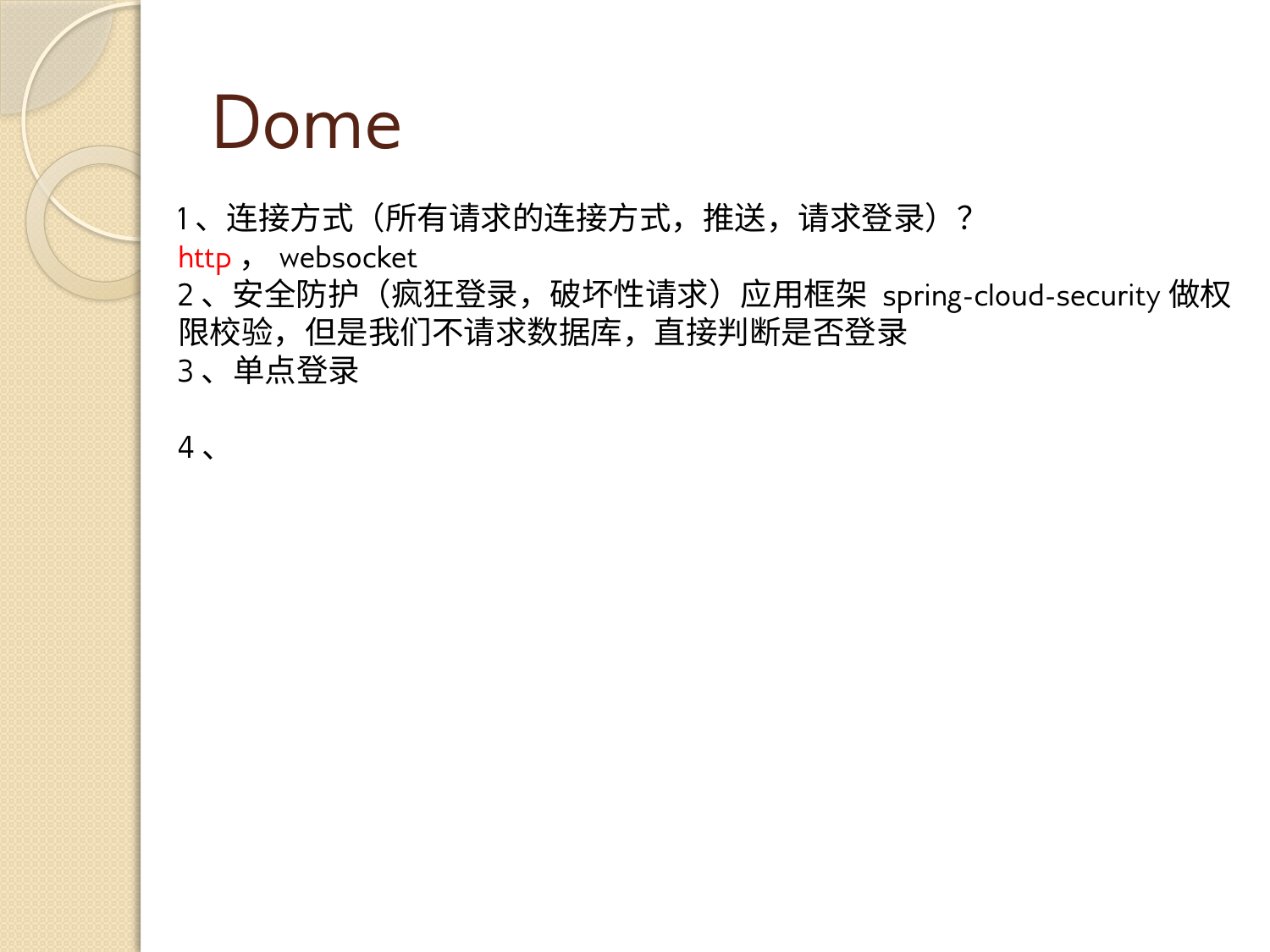

# Dome
1、连接方式（所有请求的连接方式，推送，请求登录）？http，websocket
2、安全防护（疯狂登录，破坏性请求）应用框架 spring-cloud-security做权限校验，但是我们不请求数据库，直接判断是否登录
3、单点登录

4、